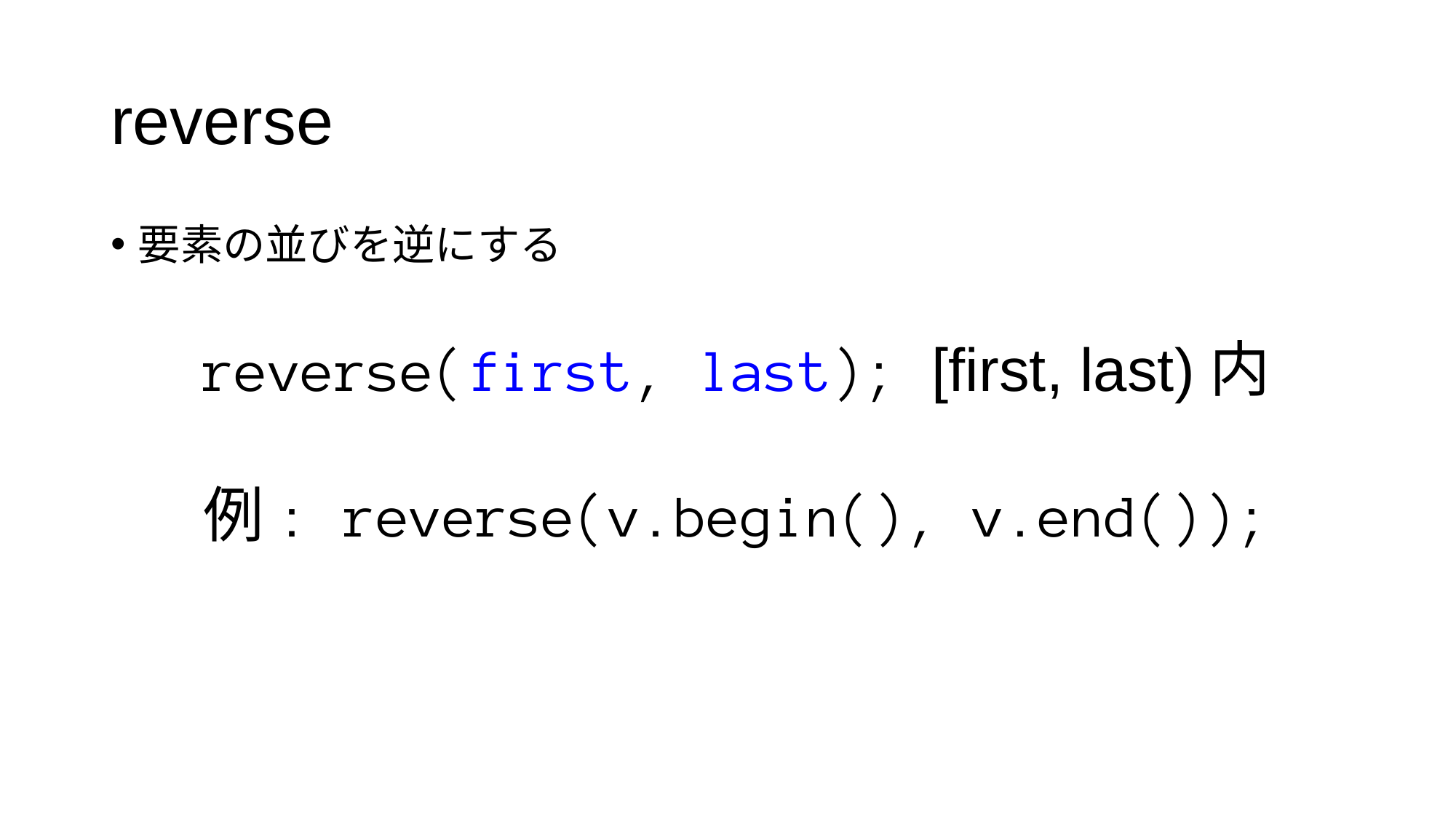

# reverse
要素の並びを逆にする
reverse(first, last); [first, last)内

例: reverse(v.begin(), v.end());